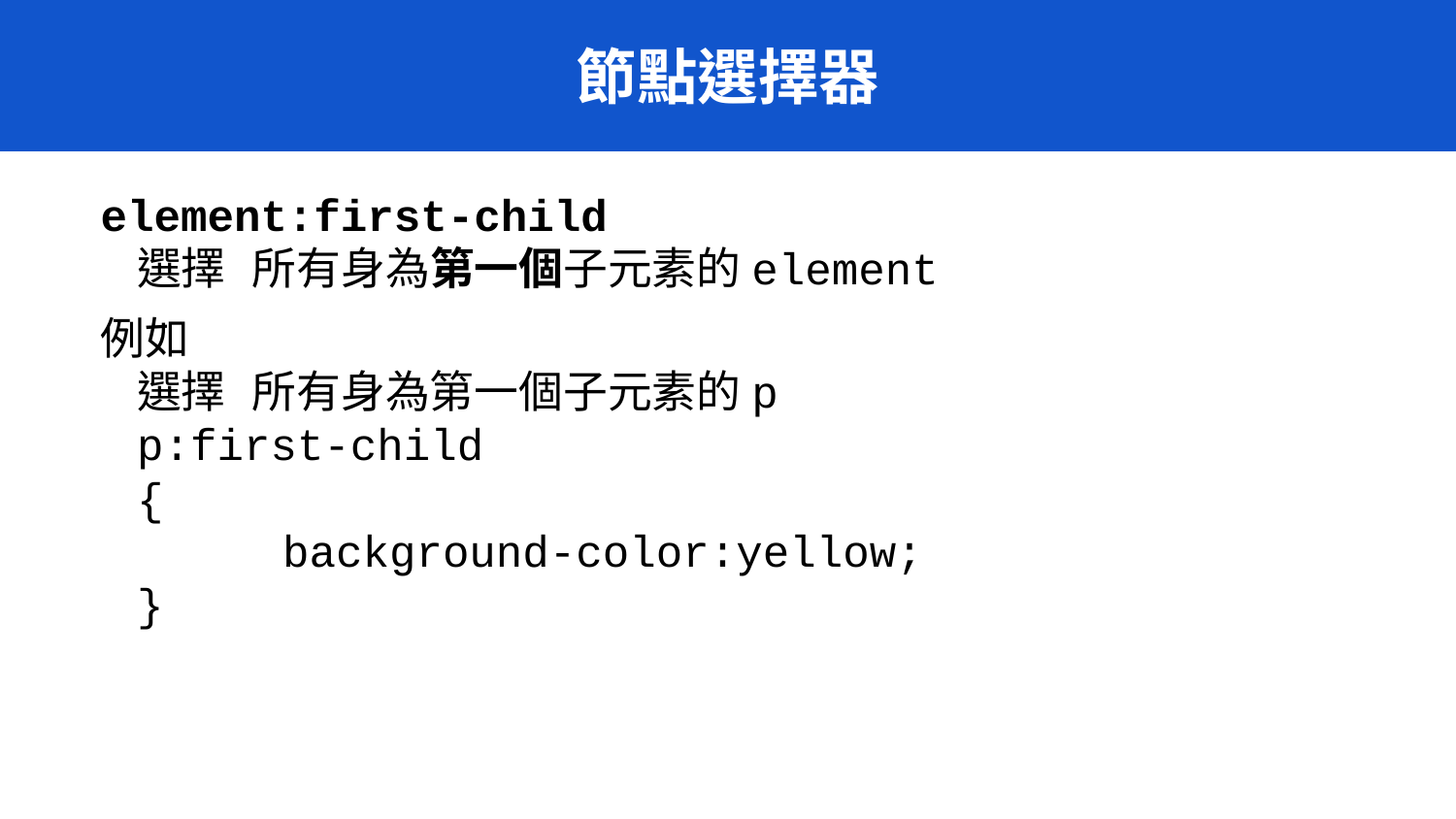

# 節點選擇器
element:first-child
選擇 所有身為第一個子元素的element
例如
選擇 所有身為第一個子元素的p
p:first-child
{
	background-color:yellow;
}